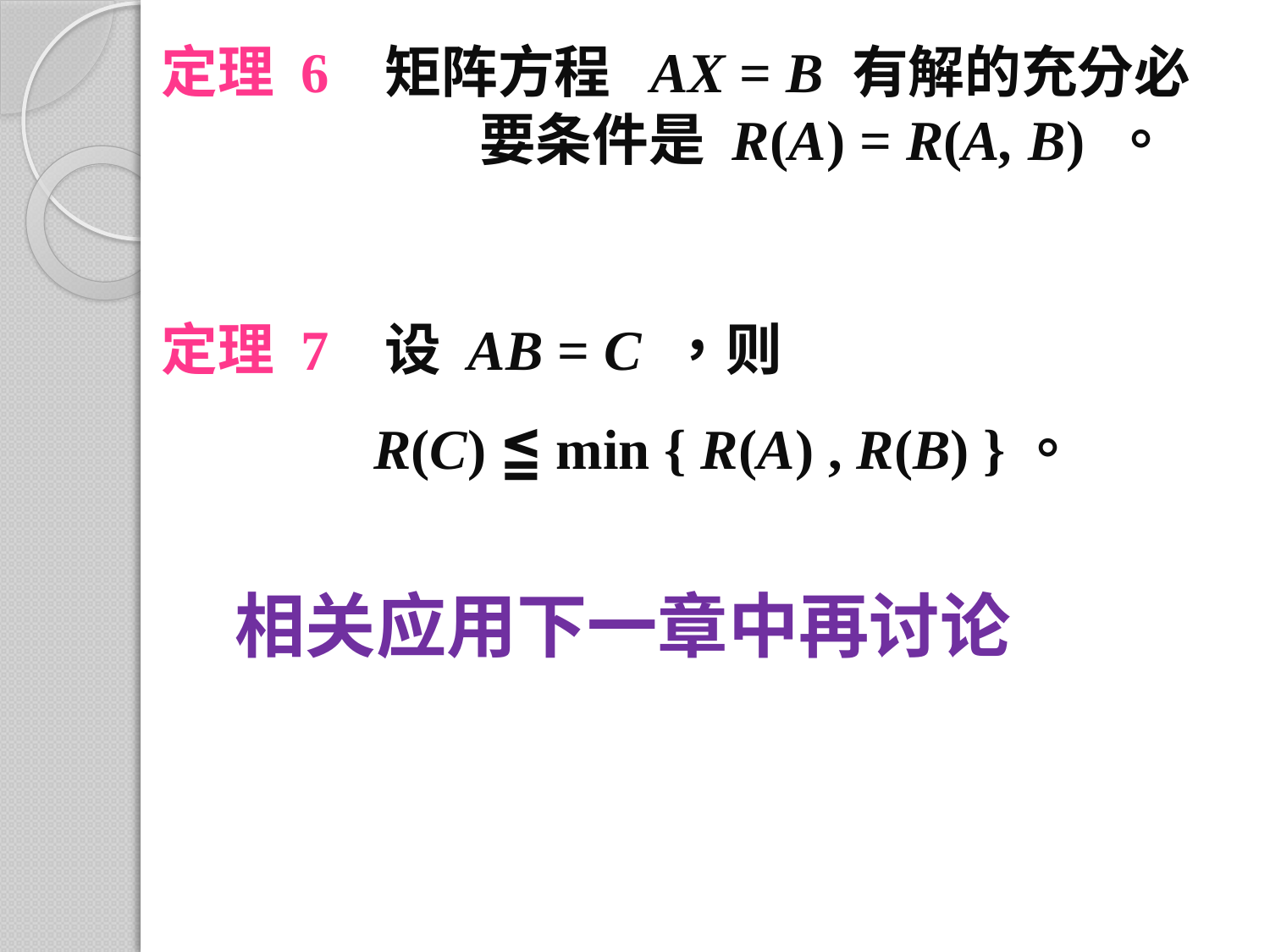

定理 6   矩阵方程  AX = B 有解的充分必	    	     要条件是 R(A) = R(A, B) 。
定理 7   设 AB = C ，则
R(C) ≦ min { R(A) , R(B) }。
相关应用下一章中再讨论